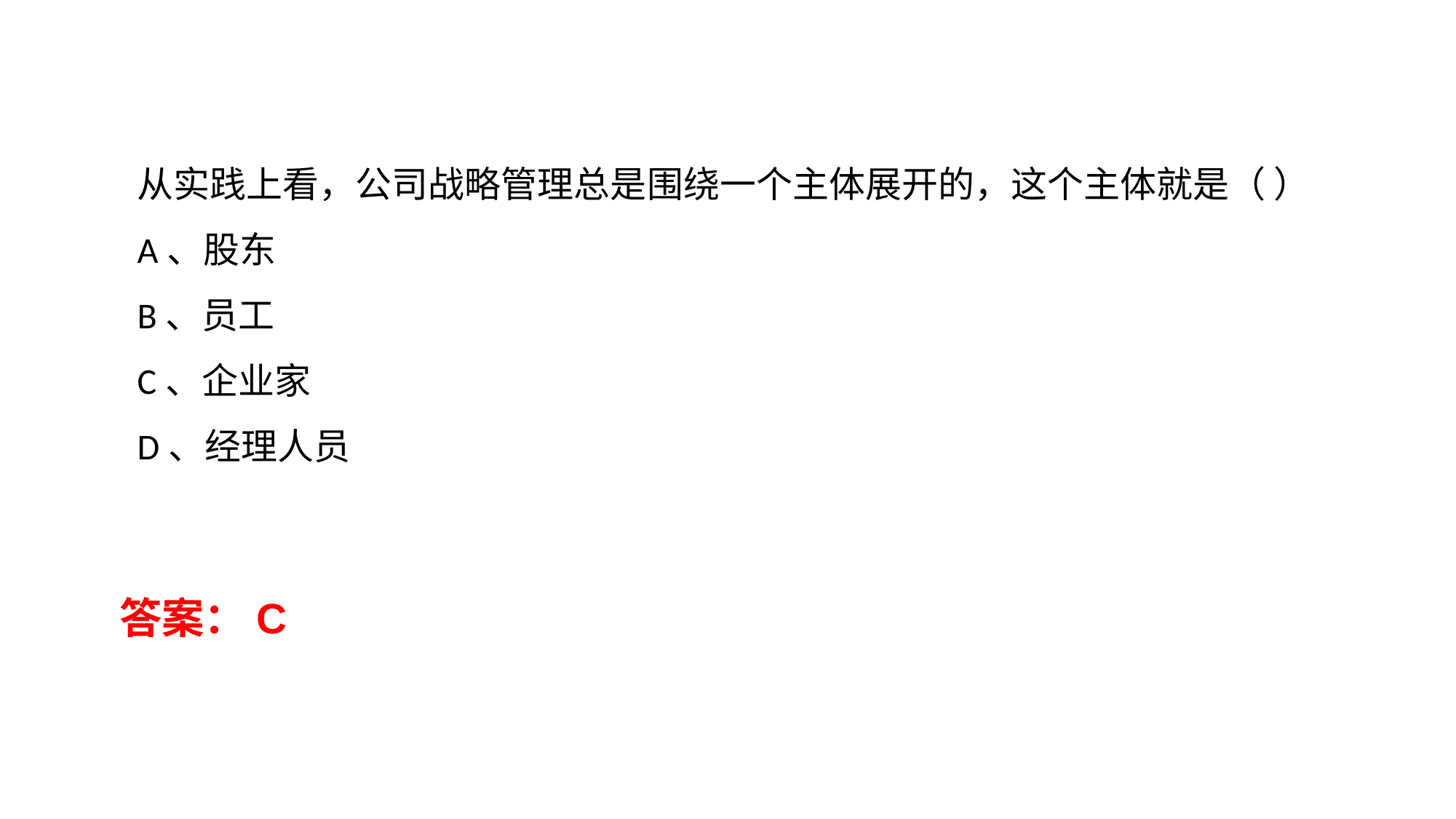

从实践上看，公司战略管理总是围绕一个主体展开的，这个主体就是（ ）
A、股东
B、员工
C、企业家
D、经理人员

答案：C